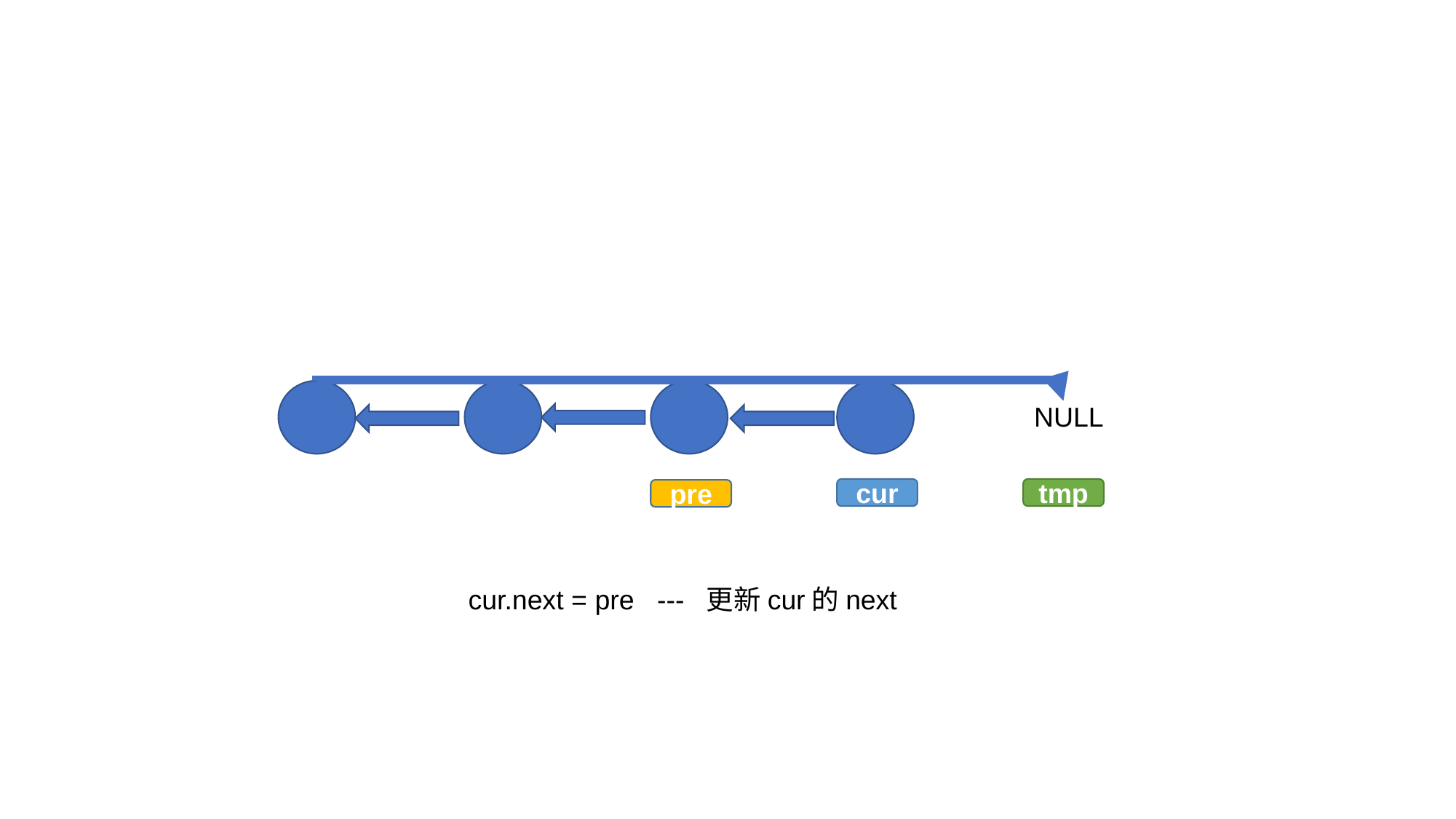

NULL

cur
tmp
pre
cur.next = pre   ---  更新cur的next